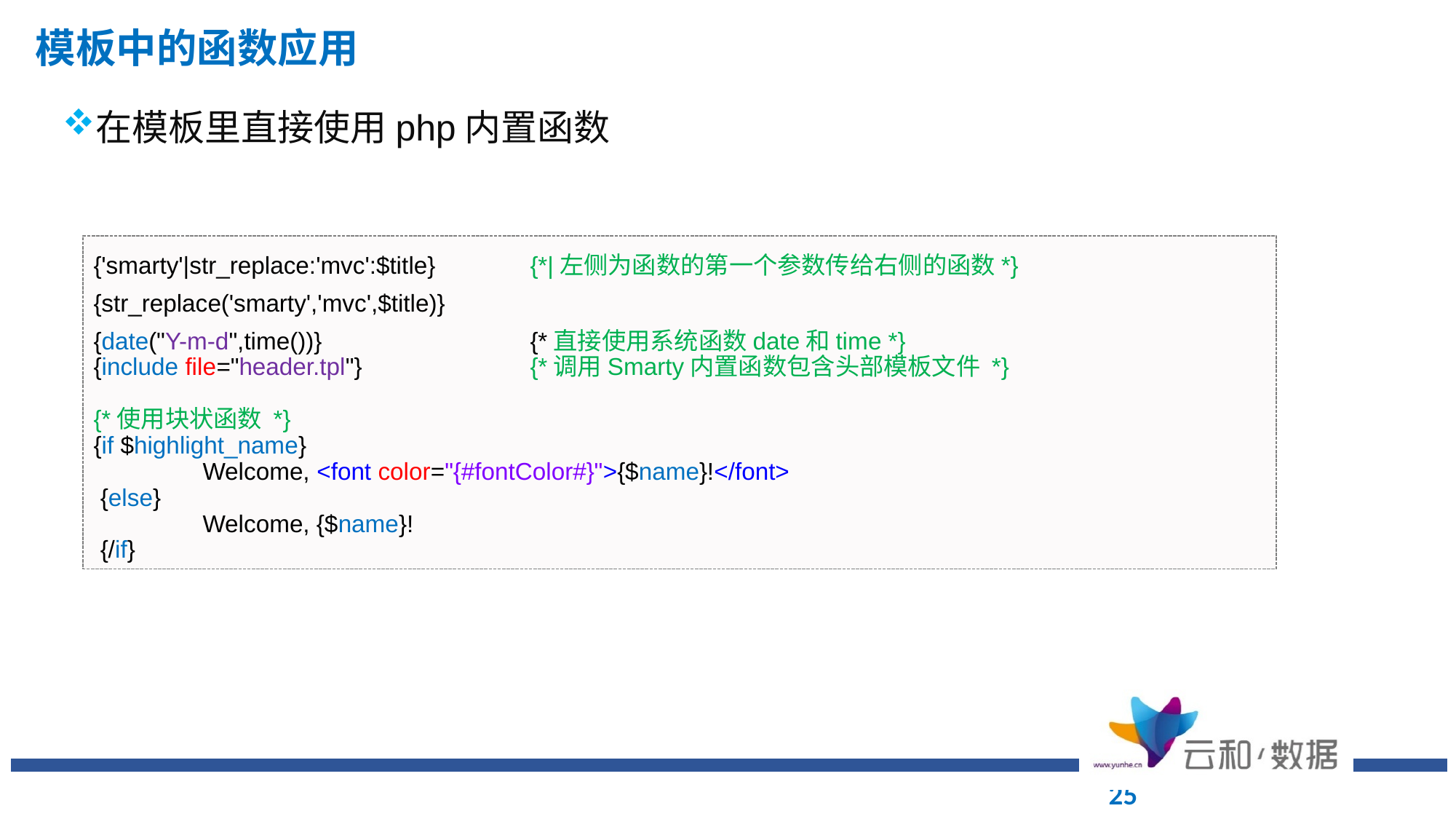

# 模板中的函数应用
在模板里直接使用php内置函数

{'smarty'|str_replace:'mvc':$title}   	{*|左侧为函数的第一个参数传给右侧的函数*}
{str_replace('smarty','mvc',$title)}
{date("Y-m-d",time())} 	 	{*直接使用系统函数date和time *}
{include file="header.tpl"} 		{*调用Smarty内置函数包含头部模板文件 *}

{*使用块状函数 *}
{if $highlight_name}
	Welcome, <font color="{#fontColor#}">{$name}!</font>
 {else}
	Welcome, {$name}!
 {/if}
25